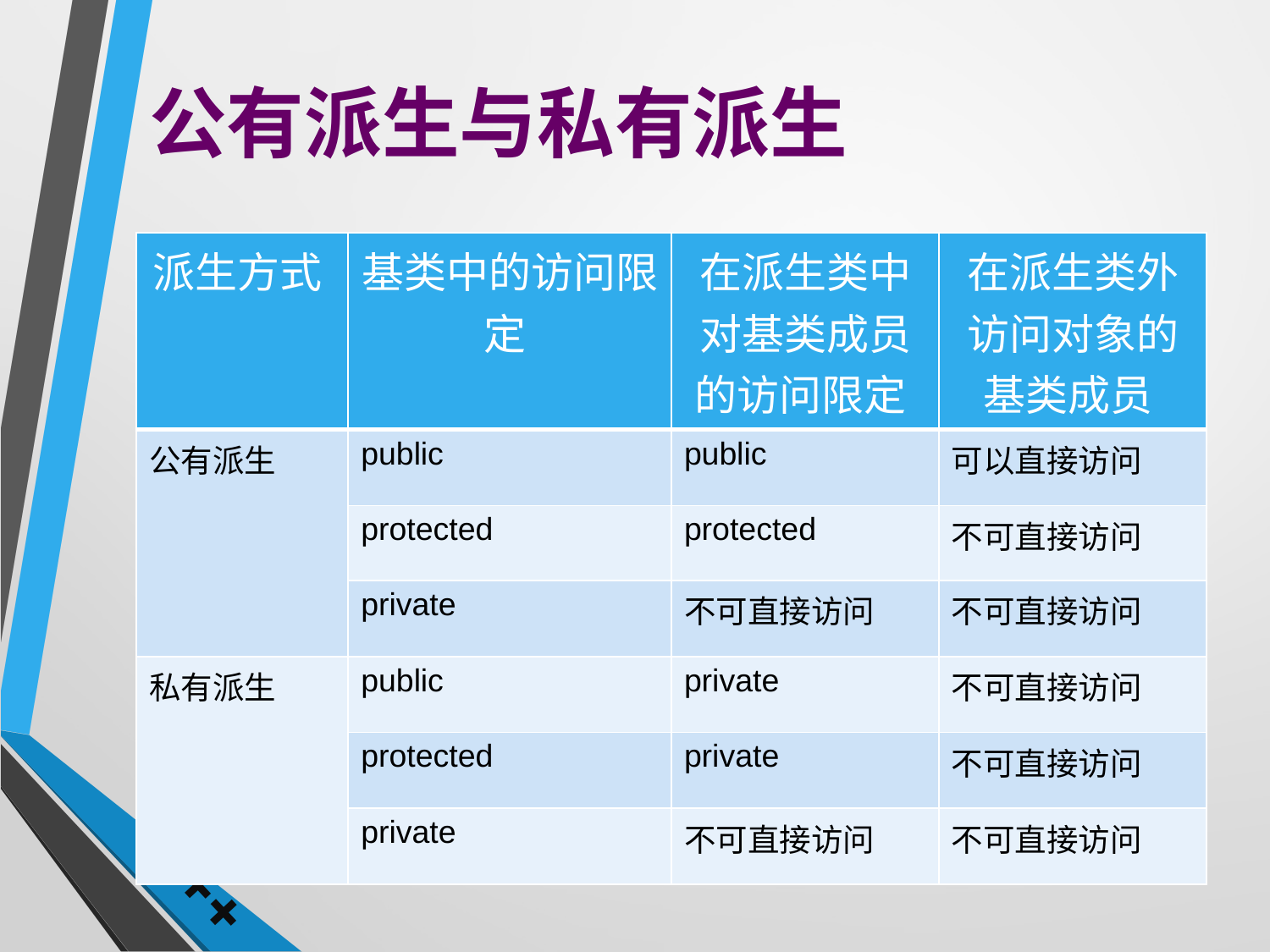

# 公有派生与私有派生
| 派生方式 | 基类中的访问限定 | 在派生类中对基类成员的访问限定 | 在派生类外访问对象的基类成员 |
| --- | --- | --- | --- |
| 公有派生 | public | public | 可以直接访问 |
|  | protected | protected | 不可直接访问 |
|  | private | 不可直接访问 | 不可直接访问 |
| 私有派生 | public | private | 不可直接访问 |
|  | protected | private | 不可直接访问 |
|  | private | 不可直接访问 | 不可直接访问 |